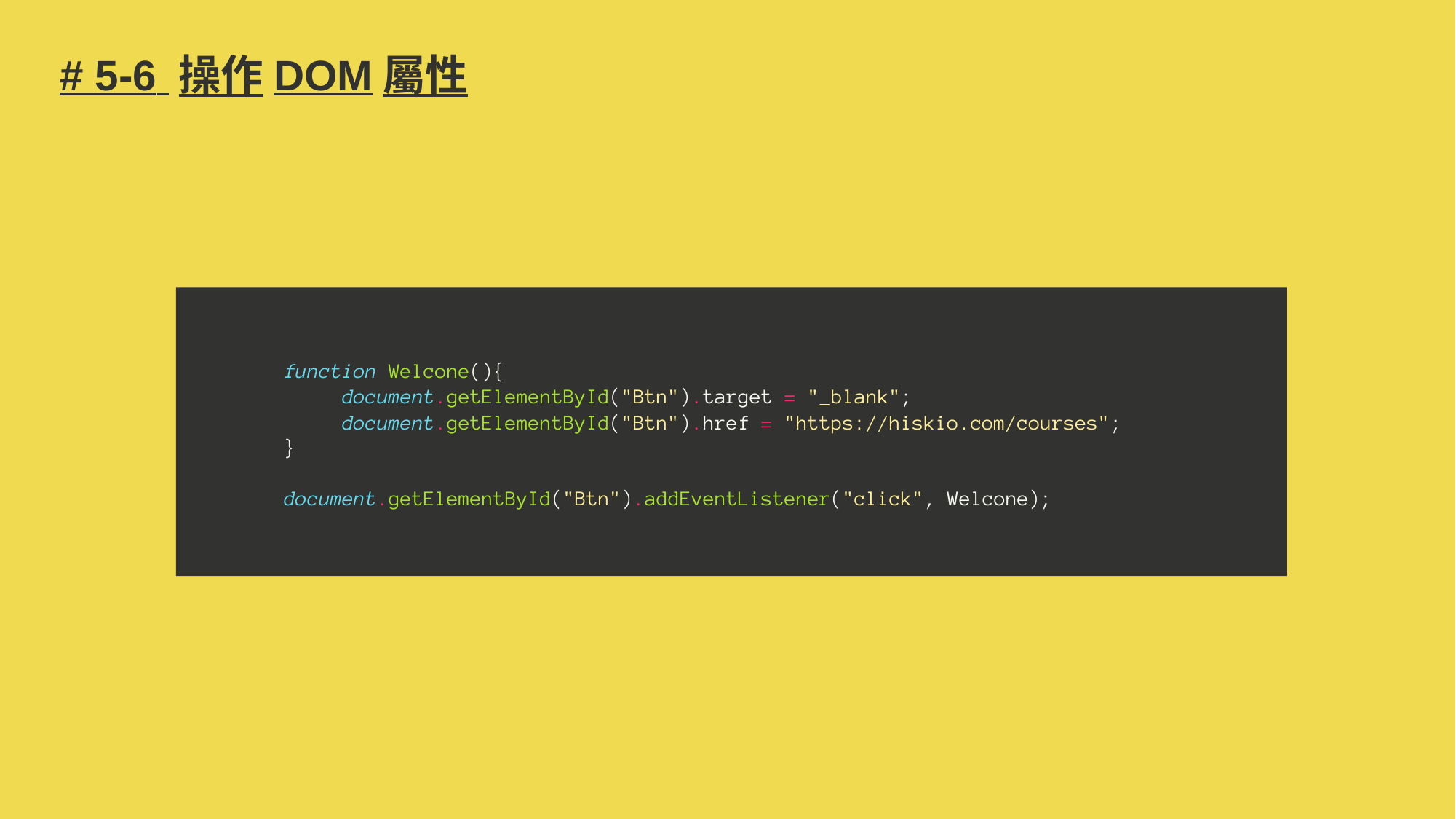

# # 5-6 操作DOM屬性

function Welcone(){
     document.getElementById("Btn").target = "_blank";
     document.getElementById("Btn").href = "https://hiskio.com/courses";
}

document.getElementById("Btn").addEventListener("click", Welcone);